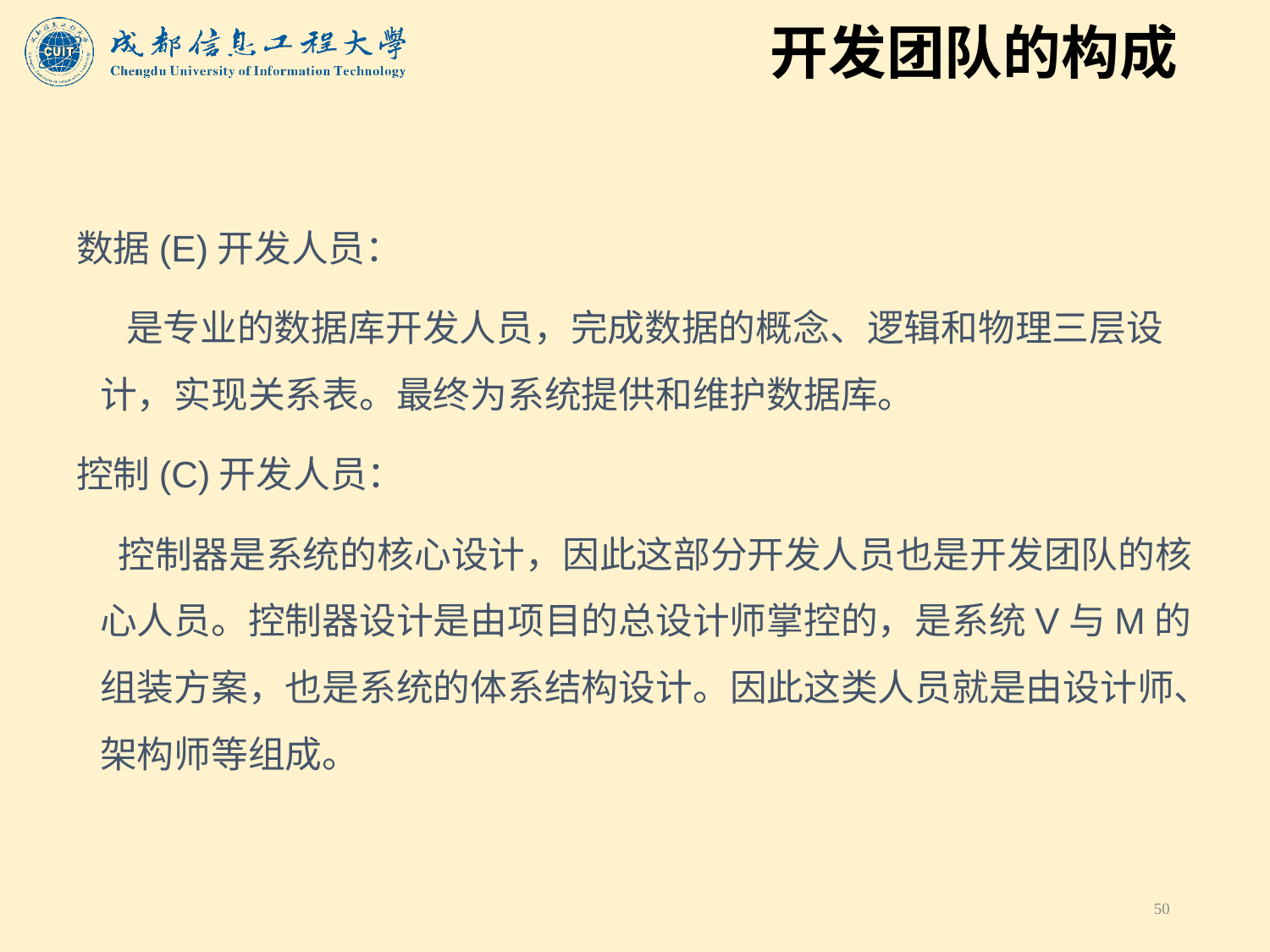

# 开发团队的构成
数据(E)开发人员：
     是专业的数据库开发人员，完成数据的概念、逻辑和物理三层设计，实现关系表。最终为系统提供和维护数据库。
控制(C)开发人员：
    控制器是系统的核心设计，因此这部分开发人员也是开发团队的核心人员。控制器设计是由项目的总设计师掌控的，是系统V与M的组装方案，也是系统的体系结构设计。因此这类人员就是由设计师、架构师等组成。
50